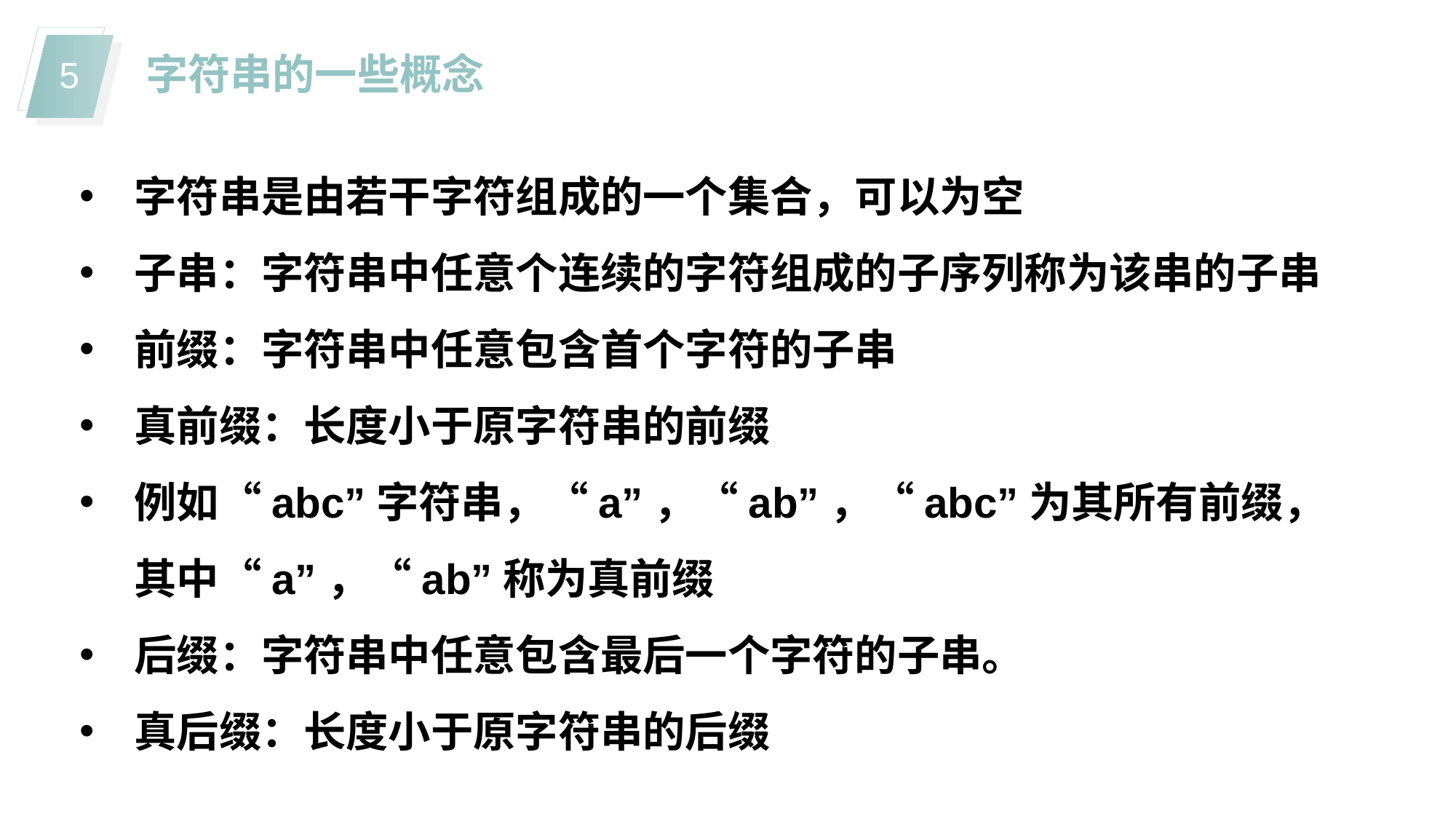

字符串的一些概念
字符串是由若干字符组成的一个集合，可以为空
子串：字符串中任意个连续的字符组成的子序列称为该串的子串
前缀：字符串中任意包含首个字符的子串
真前缀：长度小于原字符串的前缀
例如“abc”字符串，“a”，“ab”，“abc”为其所有前缀，其中“a”，“ab”称为真前缀
后缀：字符串中任意包含最后一个字符的子串。
真后缀：长度小于原字符串的后缀